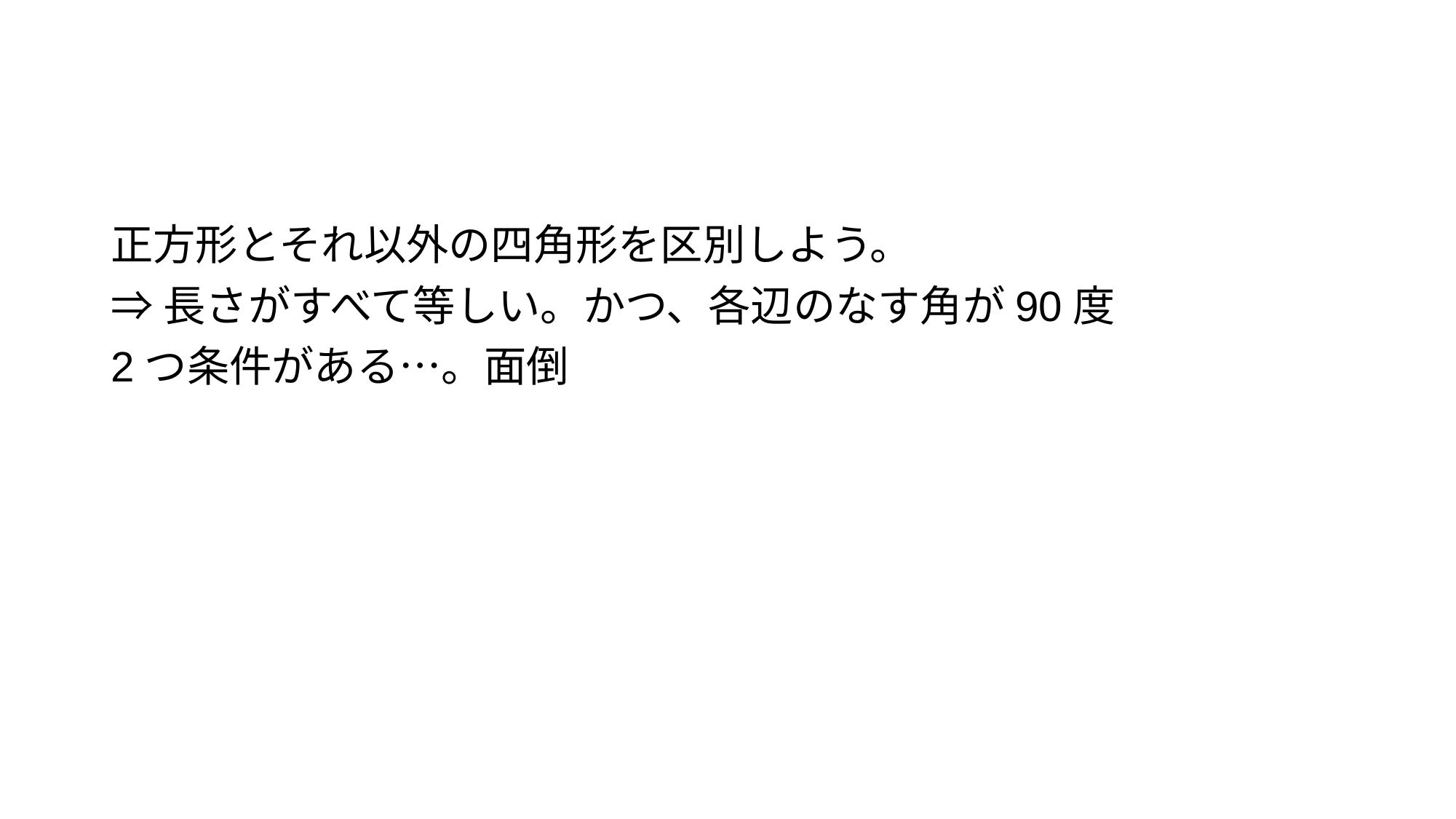

#
正方形とそれ以外の四角形を区別しよう。
⇒長さがすべて等しい。かつ、各辺のなす角が90度
2つ条件がある…。面倒